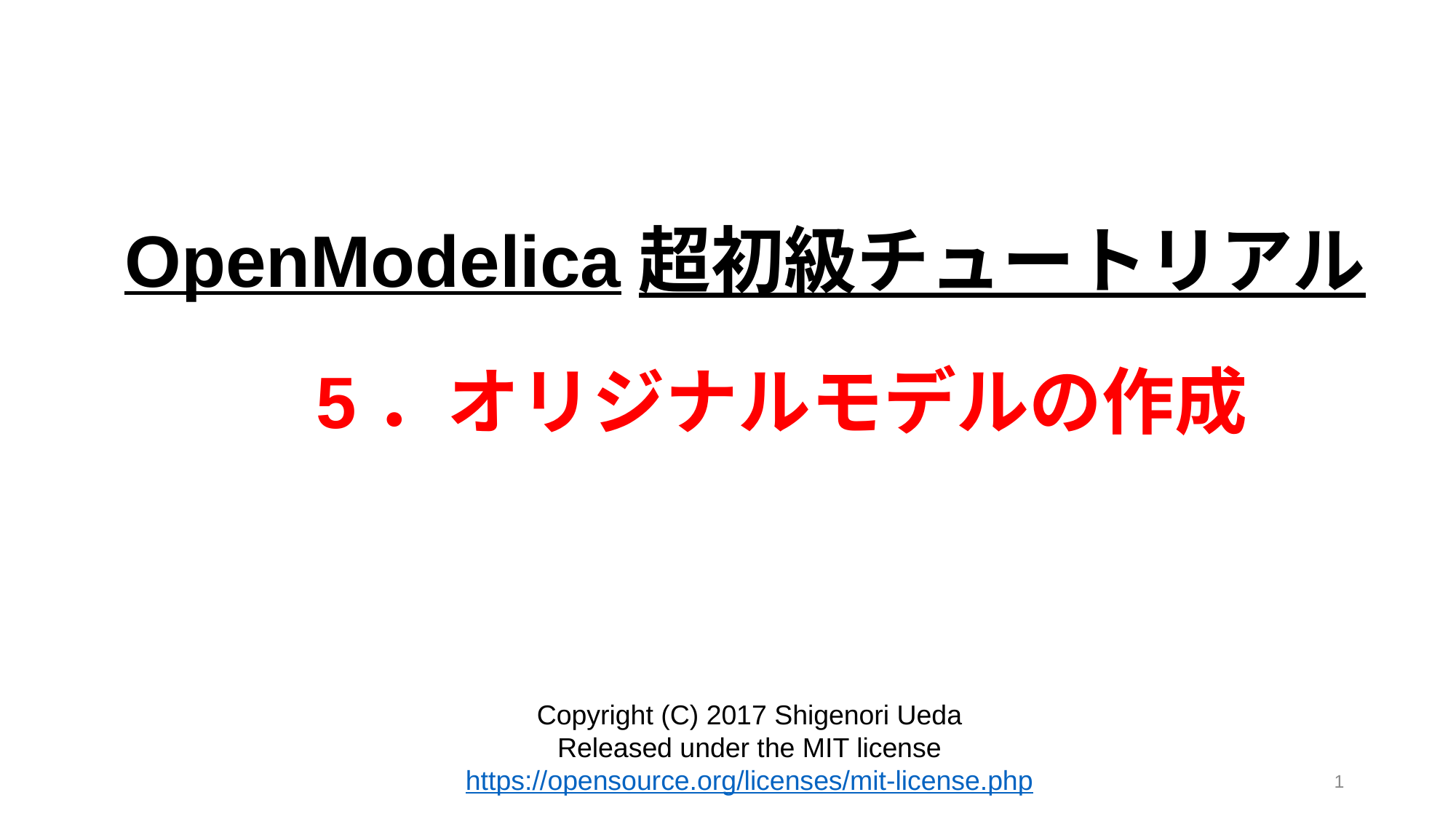

OpenModelica超初級チュートリアル
5．オリジナルモデルの作成
Copyright (C) 2017 Shigenori Ueda
Released under the MIT license
https://opensource.org/licenses/mit-license.php

1